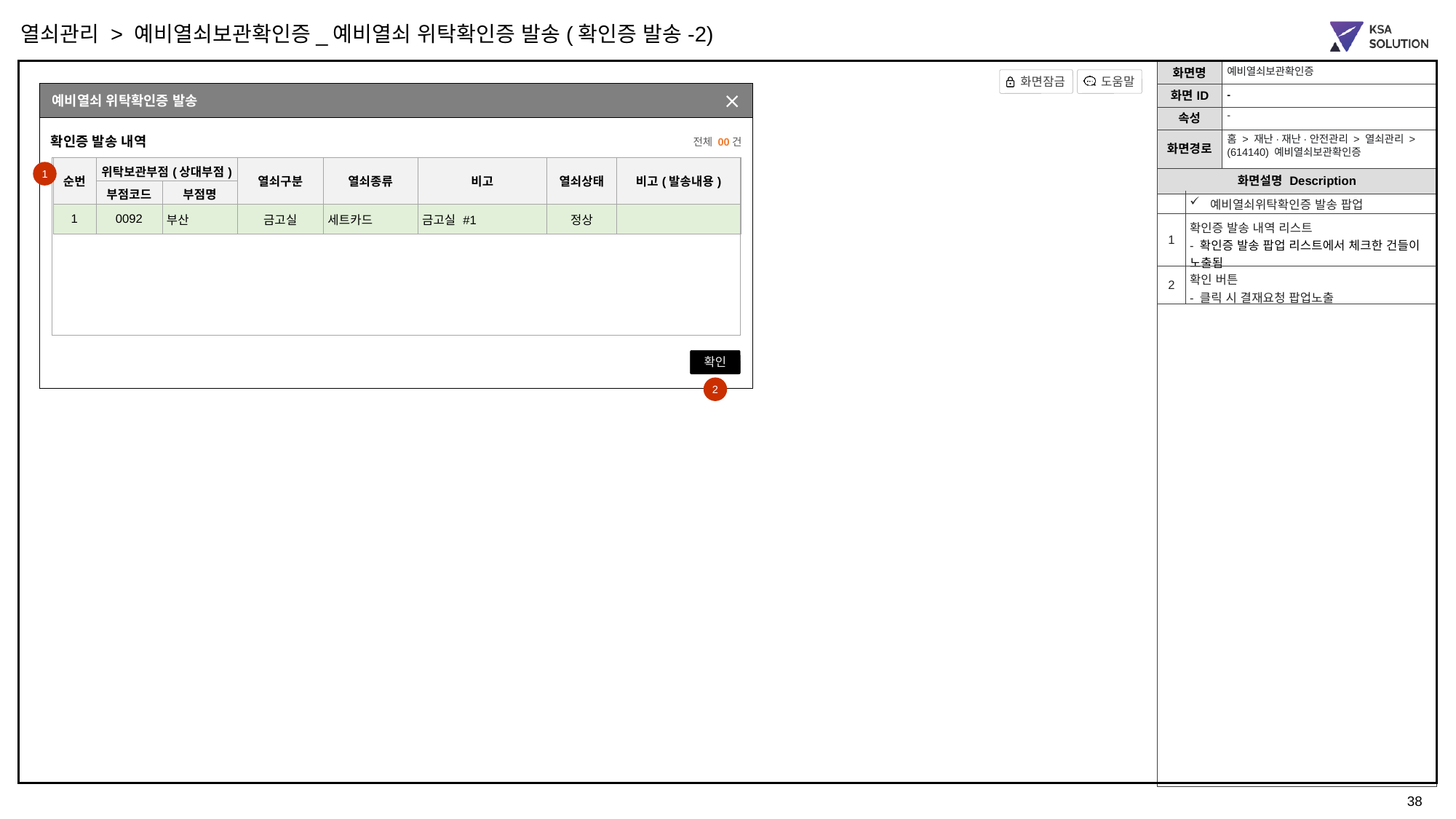

열쇠관리 > 예비열쇠보관확인증_예비열쇠 위탁확인증 발송(확인증 발송-2)
예비열쇠보관확인증
-

예비열쇠 위탁확인증 발송

-
홈 > 재난·재난·안전관리 > 열쇠관리 > (614140) 예비열쇠보관확인증
확인증 발송 내역
전체 00건

| 순번 | 위탁보관부점(상대부점) |  | 열쇠구분 | 열쇠종류 | 비고 | 열쇠상태 | 비고(발송내용) |
| --- | --- | --- | --- | --- | --- | --- | --- |
|  | 부점코드 | 부점명 |  |  |  |  |  |
| 1 | 0092 | 부산 | 금고실 | 세트카드 | 금고실 #1 | 정상 |  |
1
|  | 예비열쇠위탁확인증 발송 팝업 |
| --- | --- |
| 1 | 확인증 발송 내역 리스트 - 확인증 발송 팝업 리스트에서 체크한 건들이 노출됨 |
| 2 | 확인 버튼 - 클릭 시 결재요청 팝업노출 |
확인
2